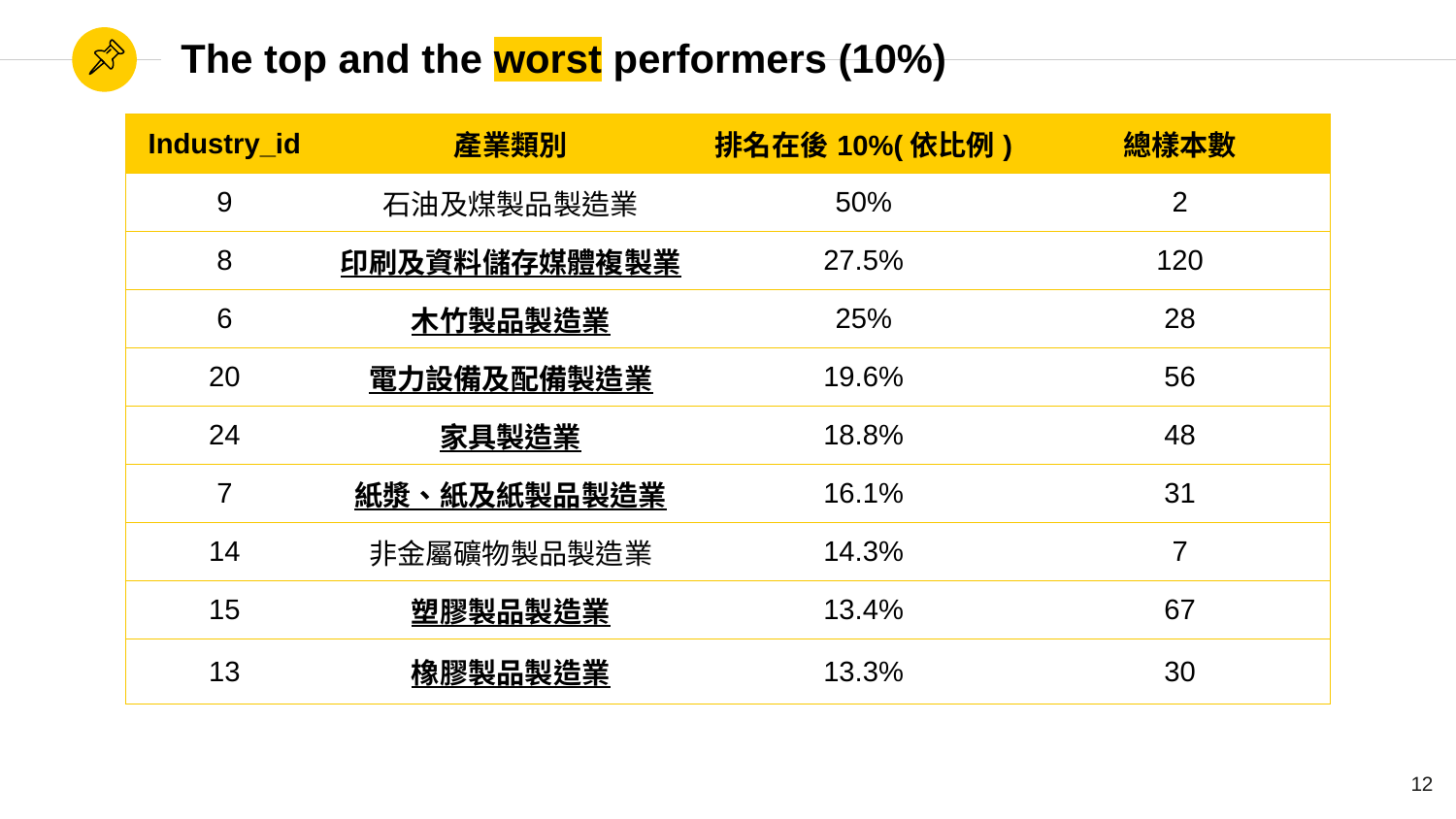

# The top and the worst performers (10%)

| Industry\_id | 產業類別 | 排名在後10%(依比例) | 總樣本數 |
| --- | --- | --- | --- |
| 9 | 石油及煤製品製造業 | 50% | 2 |
| 8 | 印刷及資料儲存媒體複製業 | 27.5% | 120 |
| 6 | 木竹製品製造業 | 25% | 28 |
| 20 | 電力設備及配備製造業 | 19.6% | 56 |
| 24 | 家具製造業 | 18.8% | 48 |
| 7 | 紙漿、紙及紙製品製造業 | 16.1% | 31 |
| 14 | 非金屬礦物製品製造業 | 14.3% | 7 |
| 15 | 塑膠製品製造業 | 13.4% | 67 |
| 13 | 橡膠製品製造業 | 13.3% | 30 |
12